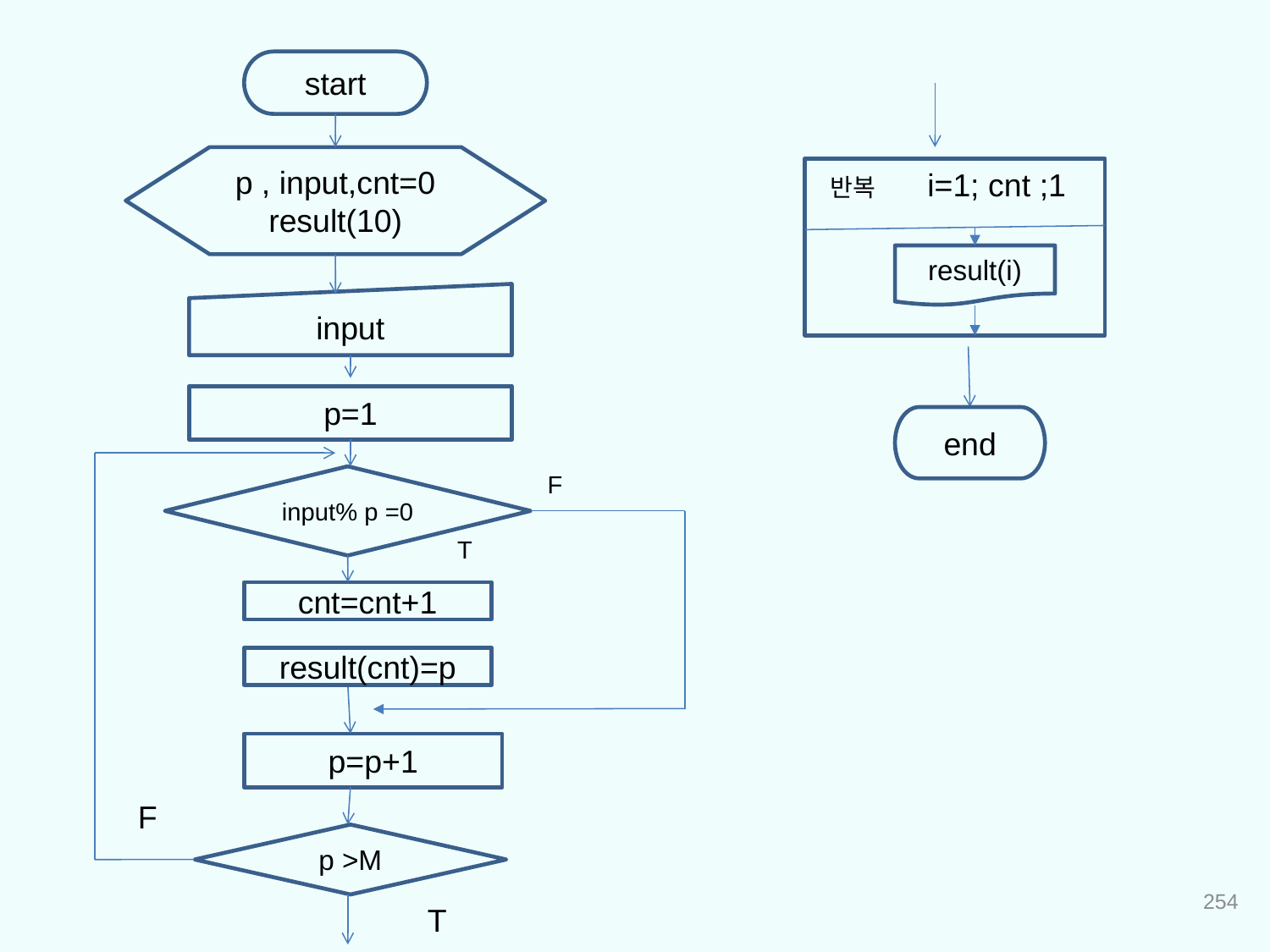

start
p , input,cnt=0
result(10)

i=1; cnt ;1
반복
result(i)
input
p=1
end
F
input% p =0
T
cnt=cnt+1
result(cnt)=p
p=p+1
F
p >M
254
T